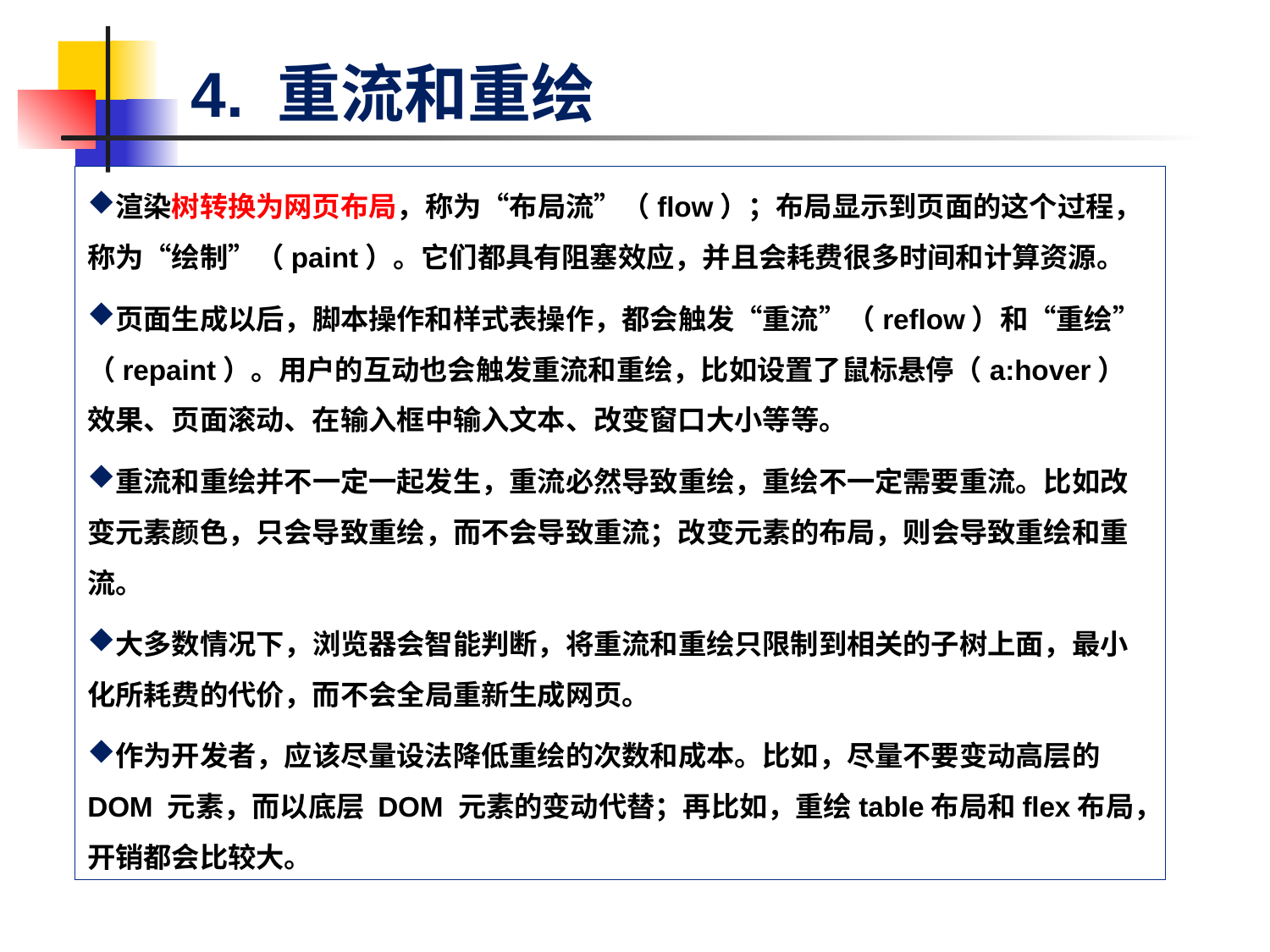

# 4. 重流和重绘
渲染树转换为网页布局，称为“布局流”（flow）；布局显示到页面的这个过程，称为“绘制”（paint）。它们都具有阻塞效应，并且会耗费很多时间和计算资源。
页面生成以后，脚本操作和样式表操作，都会触发“重流”（reflow）和“重绘”（repaint）。用户的互动也会触发重流和重绘，比如设置了鼠标悬停（a:hover）效果、页面滚动、在输入框中输入文本、改变窗口大小等等。
重流和重绘并不一定一起发生，重流必然导致重绘，重绘不一定需要重流。比如改变元素颜色，只会导致重绘，而不会导致重流；改变元素的布局，则会导致重绘和重流。
大多数情况下，浏览器会智能判断，将重流和重绘只限制到相关的子树上面，最小化所耗费的代价，而不会全局重新生成网页。
作为开发者，应该尽量设法降低重绘的次数和成本。比如，尽量不要变动高层的 DOM 元素，而以底层 DOM 元素的变动代替；再比如，重绘table布局和flex布局，开销都会比较大。